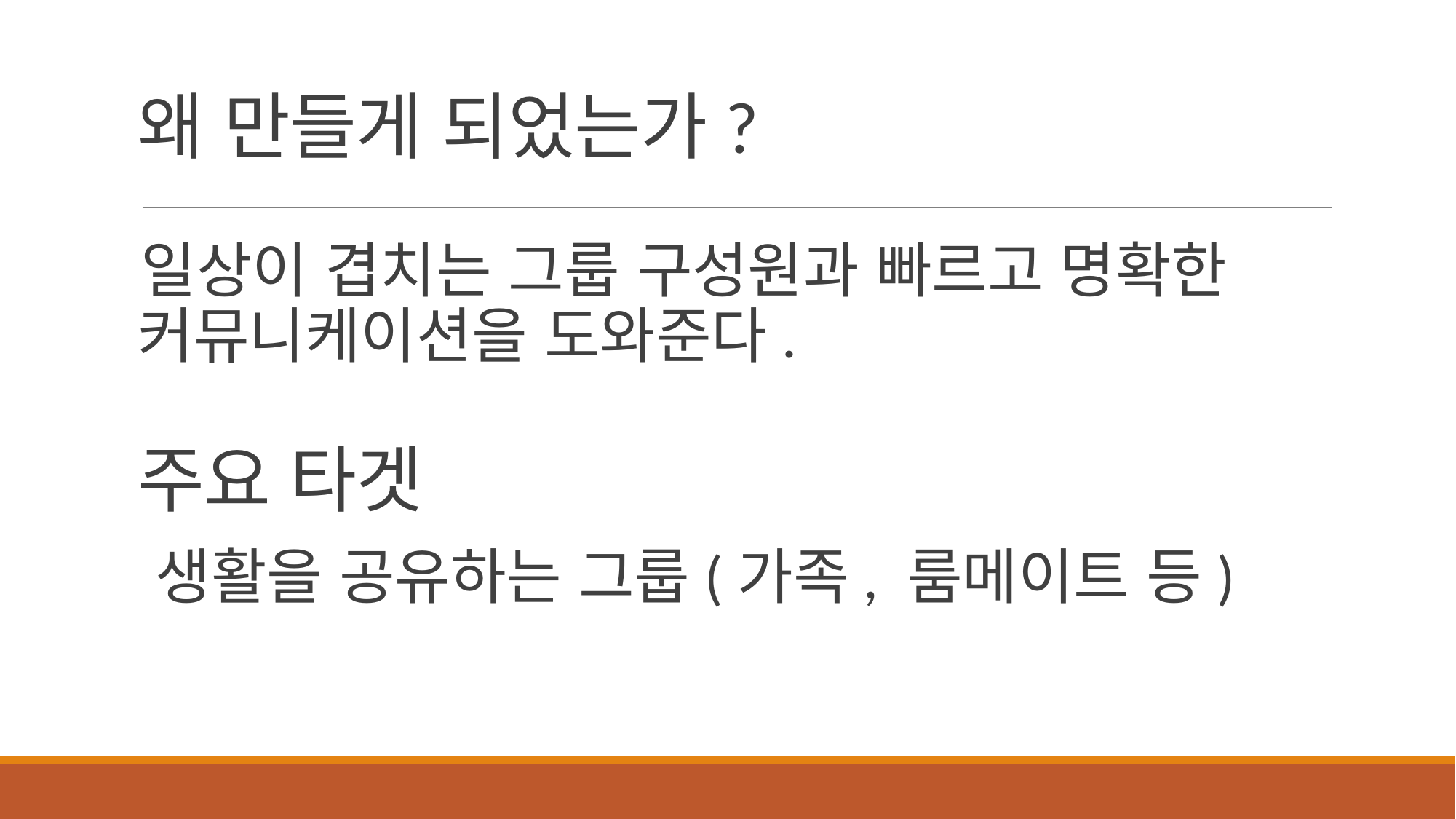

# 왜 만들게 되었는가?
일상이 겹치는 그룹 구성원과 빠르고 명확한 커뮤니케이션을 도와준다.

주요 타겟
 생활을 공유하는 그룹(가족, 룸메이트 등)